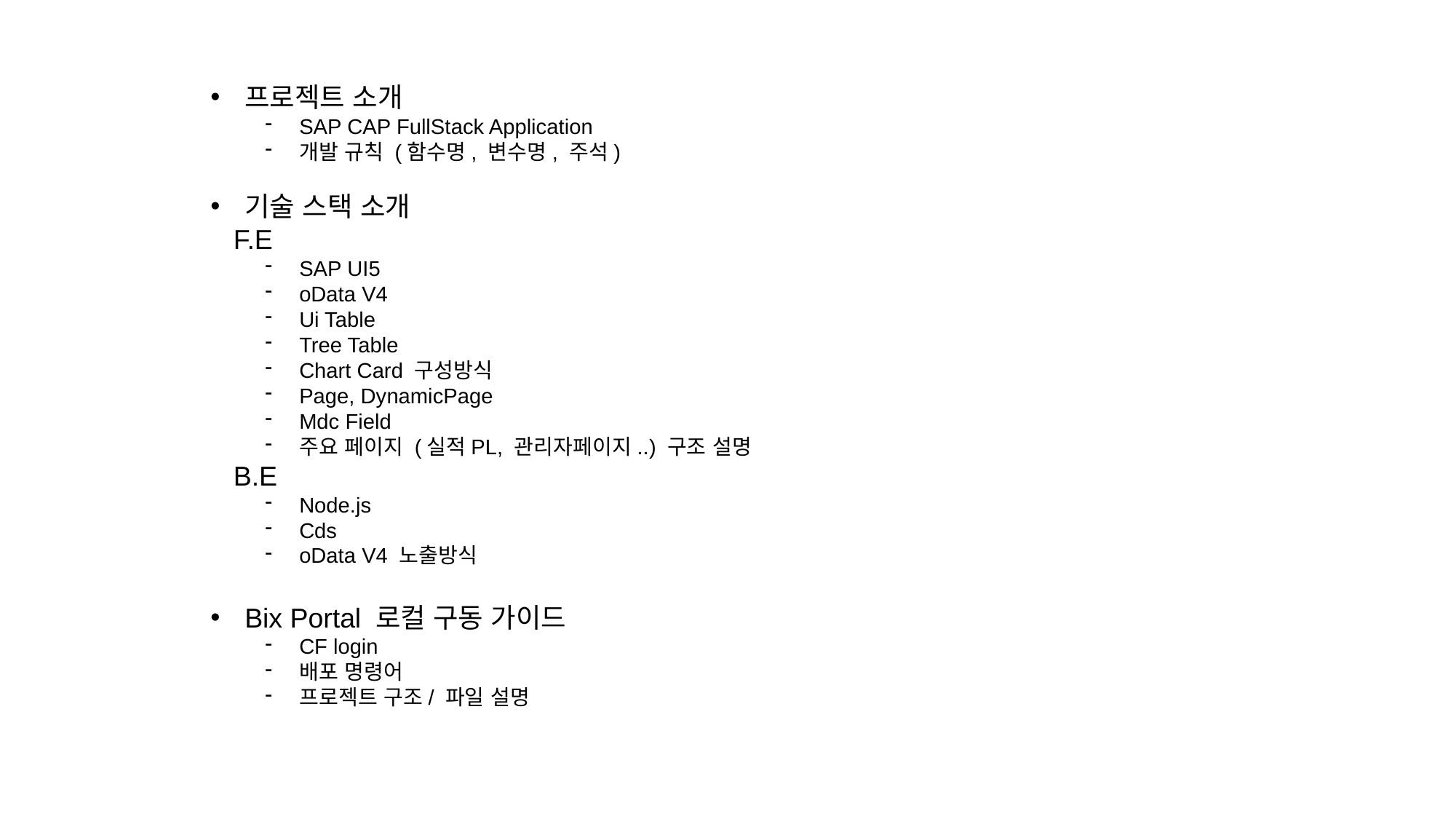

프로젝트 소개
SAP CAP FullStack Application
개발 규칙 (함수명, 변수명, 주석)

기술 스택 소개
   F.E
SAP UI5
oData V4
Ui Table
Tree Table
Chart Card 구성방식
Page, DynamicPage
Mdc Field
주요 페이지 (실적PL, 관리자페이지..) 구조 설명
   B.E
Node.js
Cds
oData V4 노출방식

Bix Portal 로컬 구동 가이드
CF login
배포 명령어
프로젝트 구조/ 파일 설명